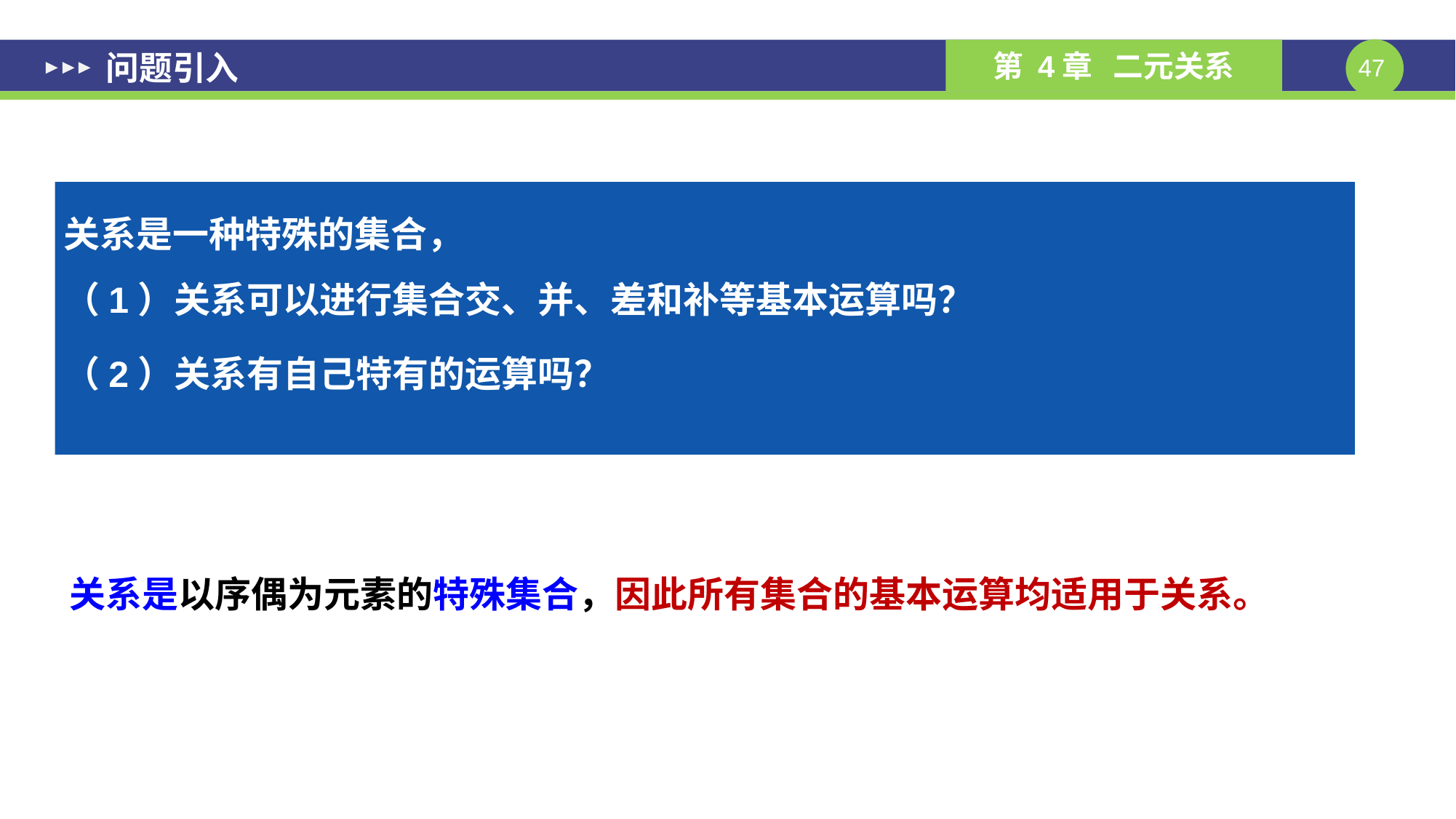

# 问题引入
关系是一种特殊的集合，
（1）关系可以进行集合交、并、差和补等基本运算吗？
（2）关系有自己特有的运算吗？

关系是以序偶为元素的特殊集合，因此所有集合的基本运算均适用于关系。